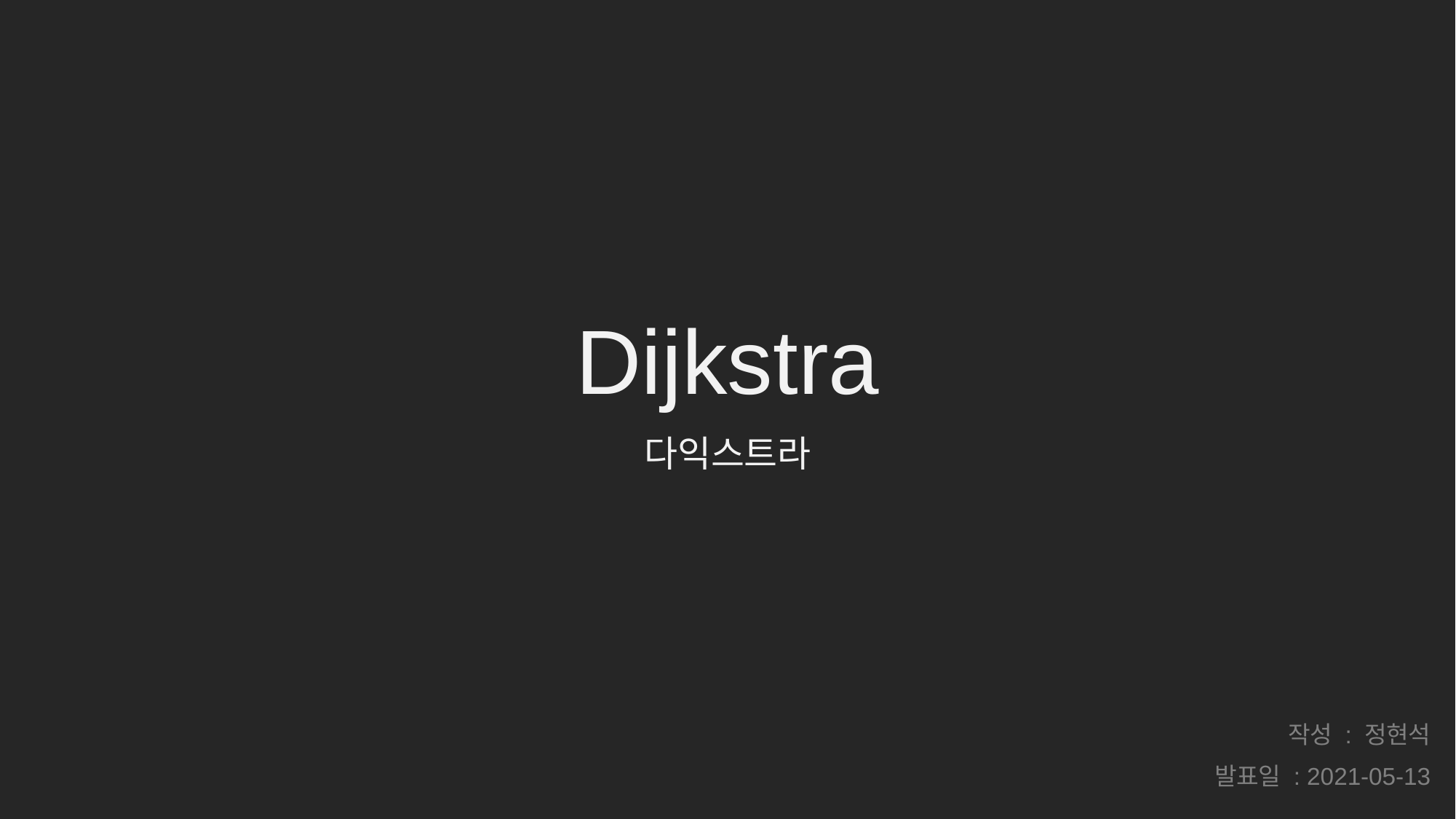

# Dijkstra
다익스트라
작성 : 정현석
발표일 : 2021-05-13